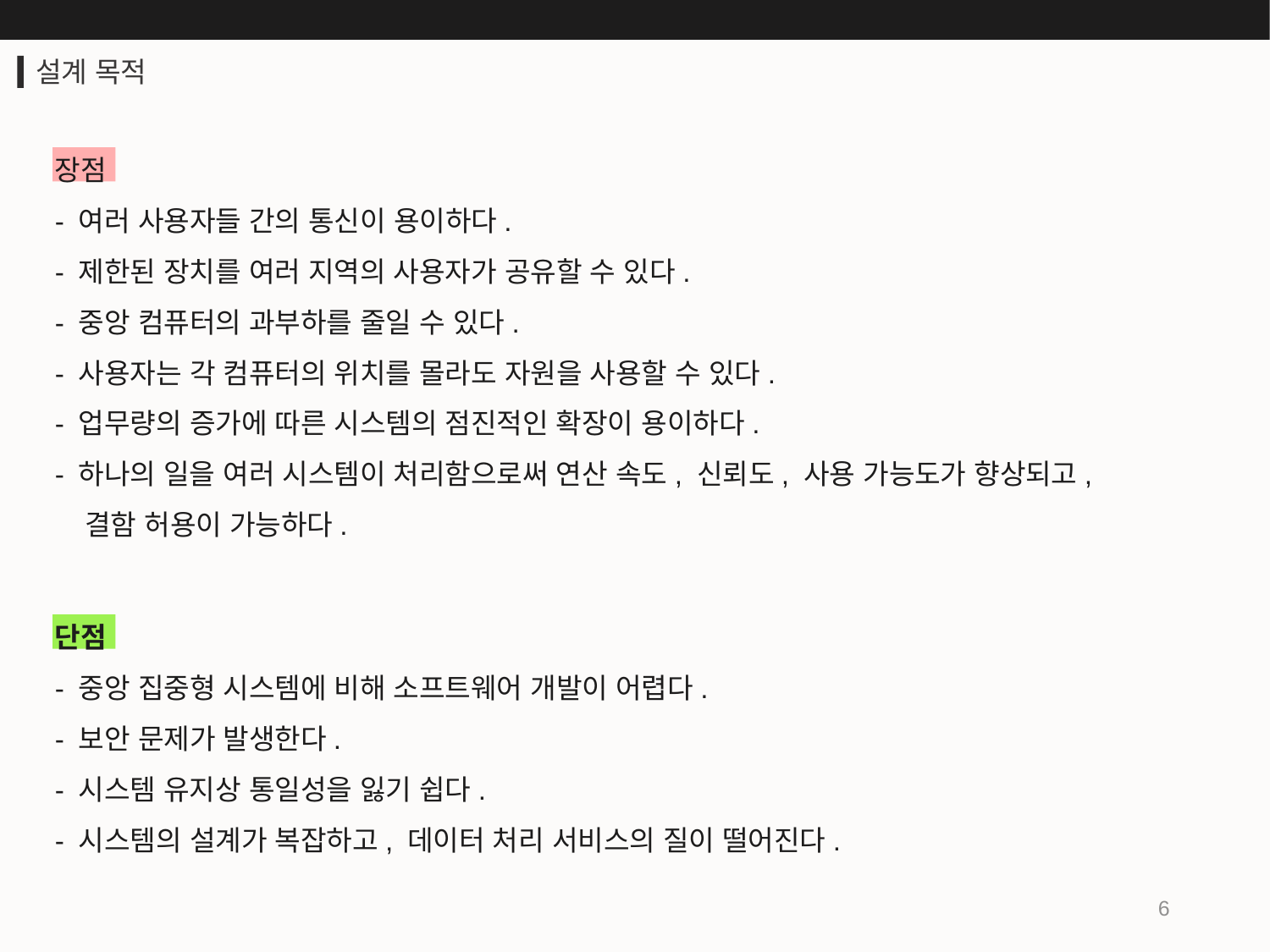

설계 목적

장점
- 여러 사용자들 간의 통신이 용이하다.
- 제한된 장치를 여러 지역의 사용자가 공유할 수 있다.
- 중앙 컴퓨터의 과부하를 줄일 수 있다.
- 사용자는 각 컴퓨터의 위치를 몰라도 자원을 사용할 수 있다.
- 업무량의 증가에 따른 시스템의 점진적인 확장이 용이하다.
- 하나의 일을 여러 시스템이 처리함으로써 연산 속도, 신뢰도, 사용 가능도가 향상되고,
   결함 허용이 가능하다.

단점
- 중앙 집중형 시스템에 비해 소프트웨어 개발이 어렵다.
- 보안 문제가 발생한다.
- 시스템 유지상 통일성을 잃기 쉽다.
- 시스템의 설계가 복잡하고, 데이터 처리 서비스의 질이 떨어진다.

6